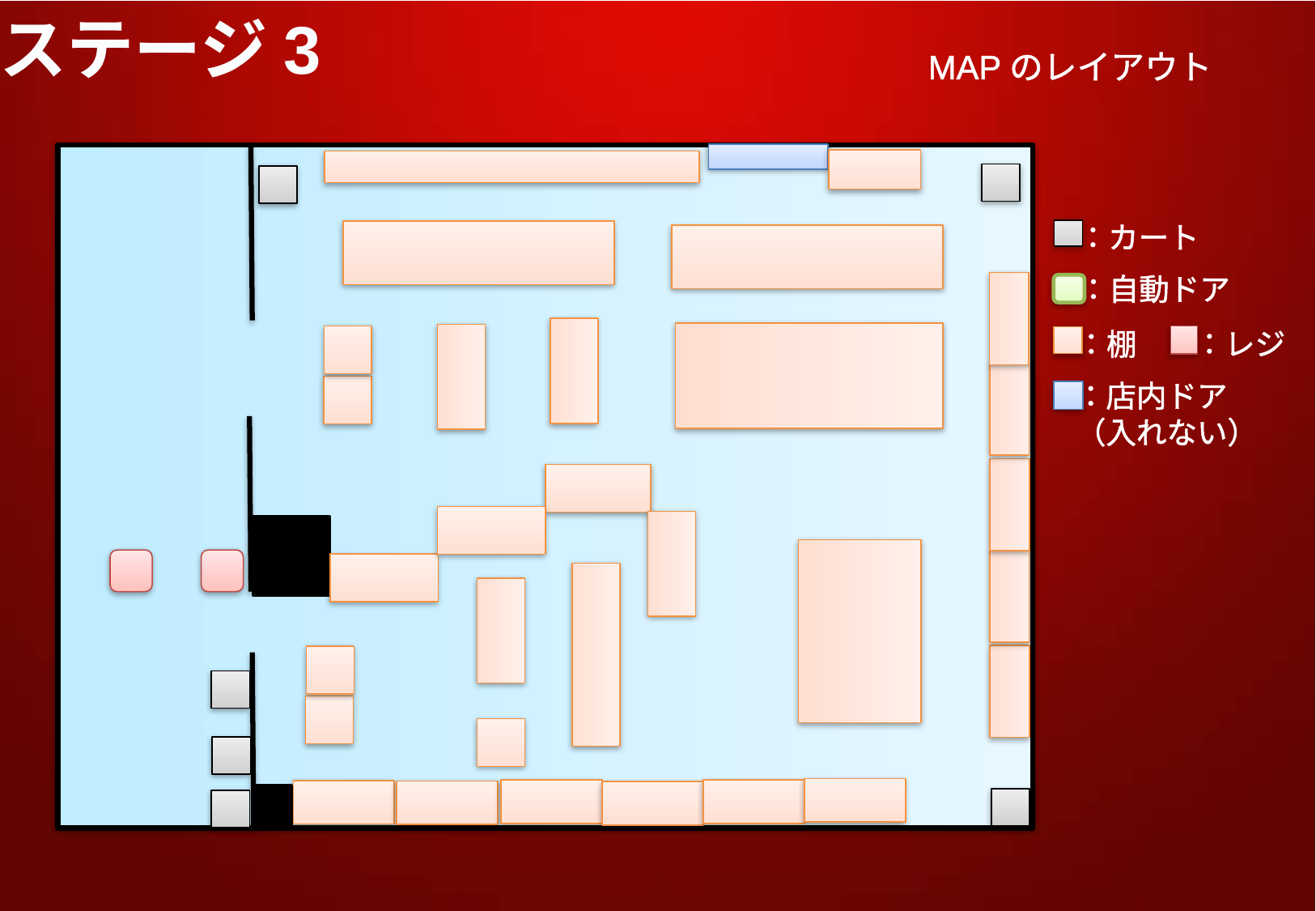

ステージ3
MAPのレイアウト

：カート

：自動ドア

：レジ
：棚

：店内ドア
（入れない）